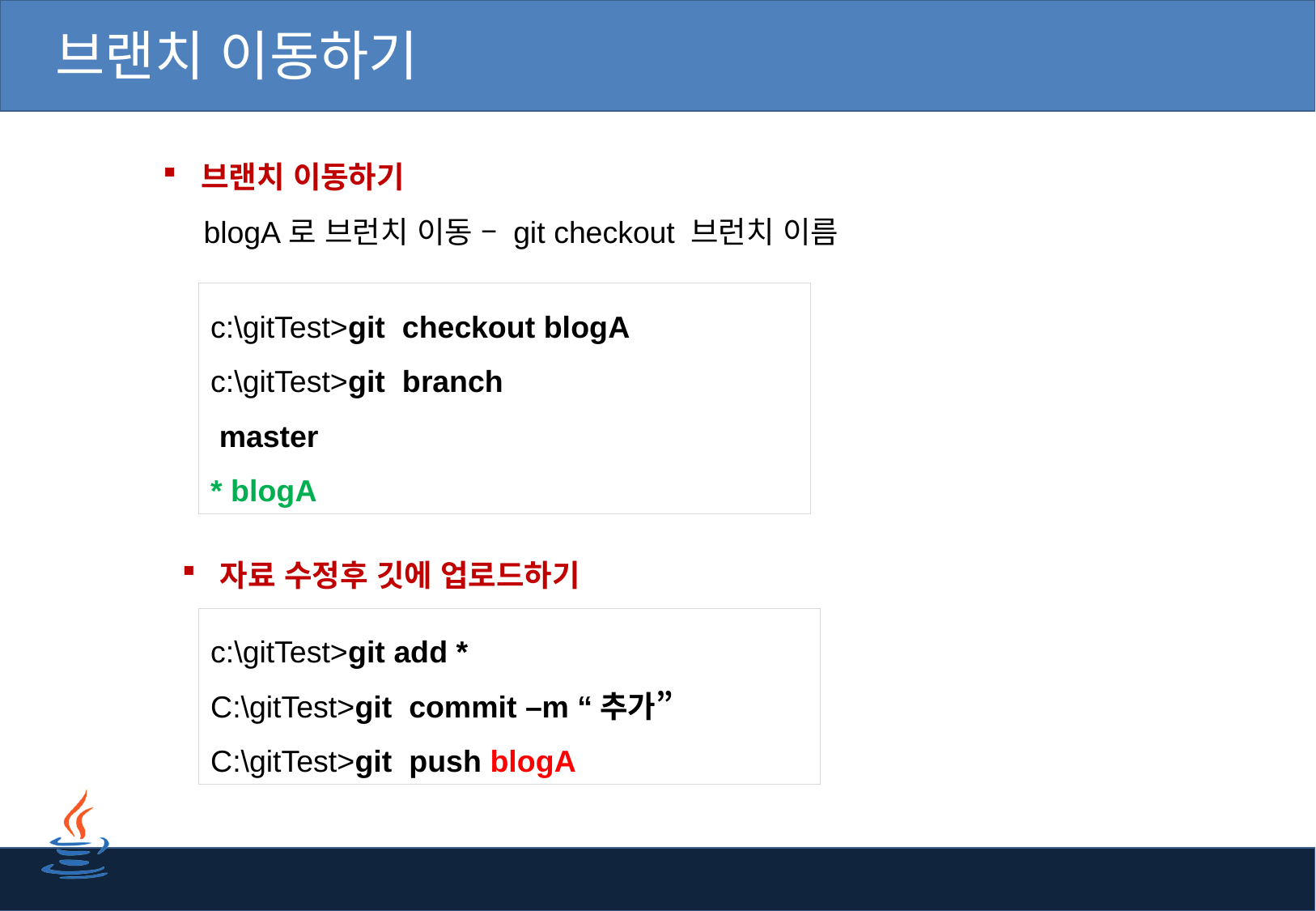

# 브랜치 이동하기
브랜치 이동하기
blogA로 브런치 이동 – git checkout 브런치 이름
c:\gitTest>git  checkout blogA
c:\gitTest>git  branch
 master
* blogA
자료 수정후 깃에 업로드하기
c:\gitTest>git add *
C:\gitTest>git  commit –m “추가”
C:\gitTest>git  push blogA